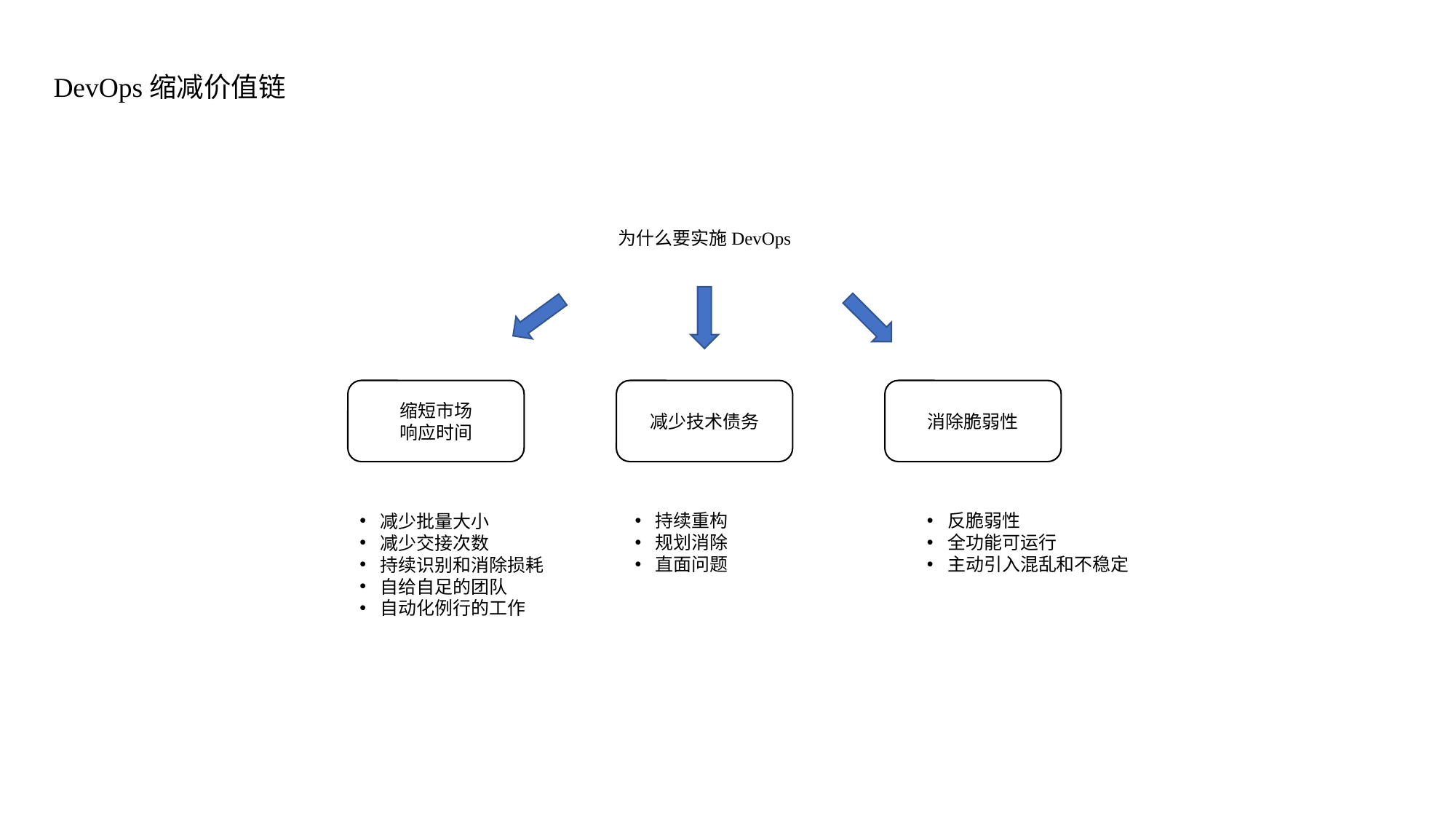

DevOps缩减价值链
为什么要实施DevOps

缩短市场
响应时间
减少技术债务
消除脆弱性
持续重构
规划消除
直面问题
反脆弱性
全功能可运行
主动引入混乱和不稳定
减少批量大小
减少交接次数
持续识别和消除损耗
自给自足的团队
自动化例行的工作